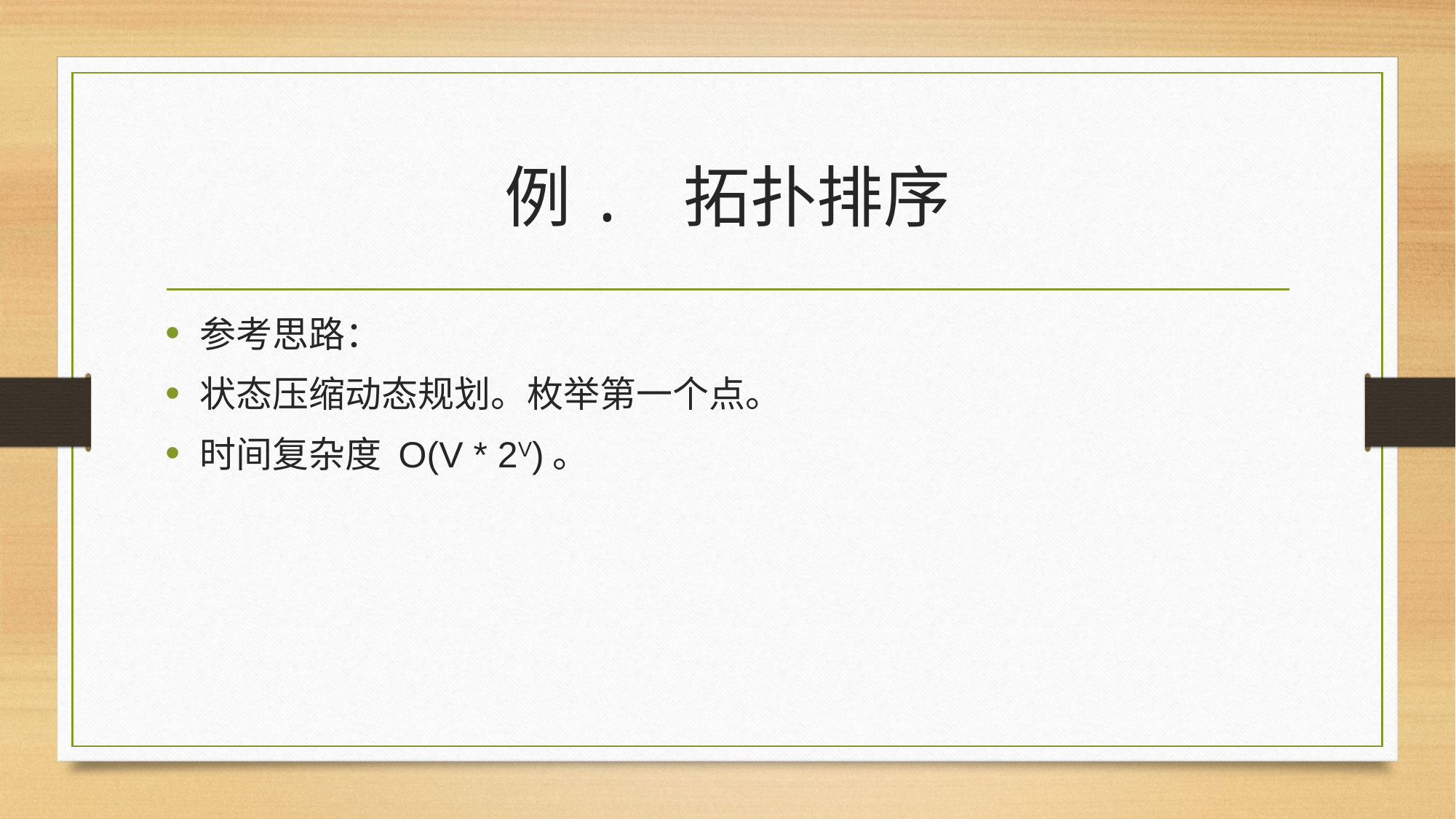

# 例. 拓扑排序
参考思路：
状态压缩动态规划。枚举第一个点。
时间复杂度 O(V * 2V)。